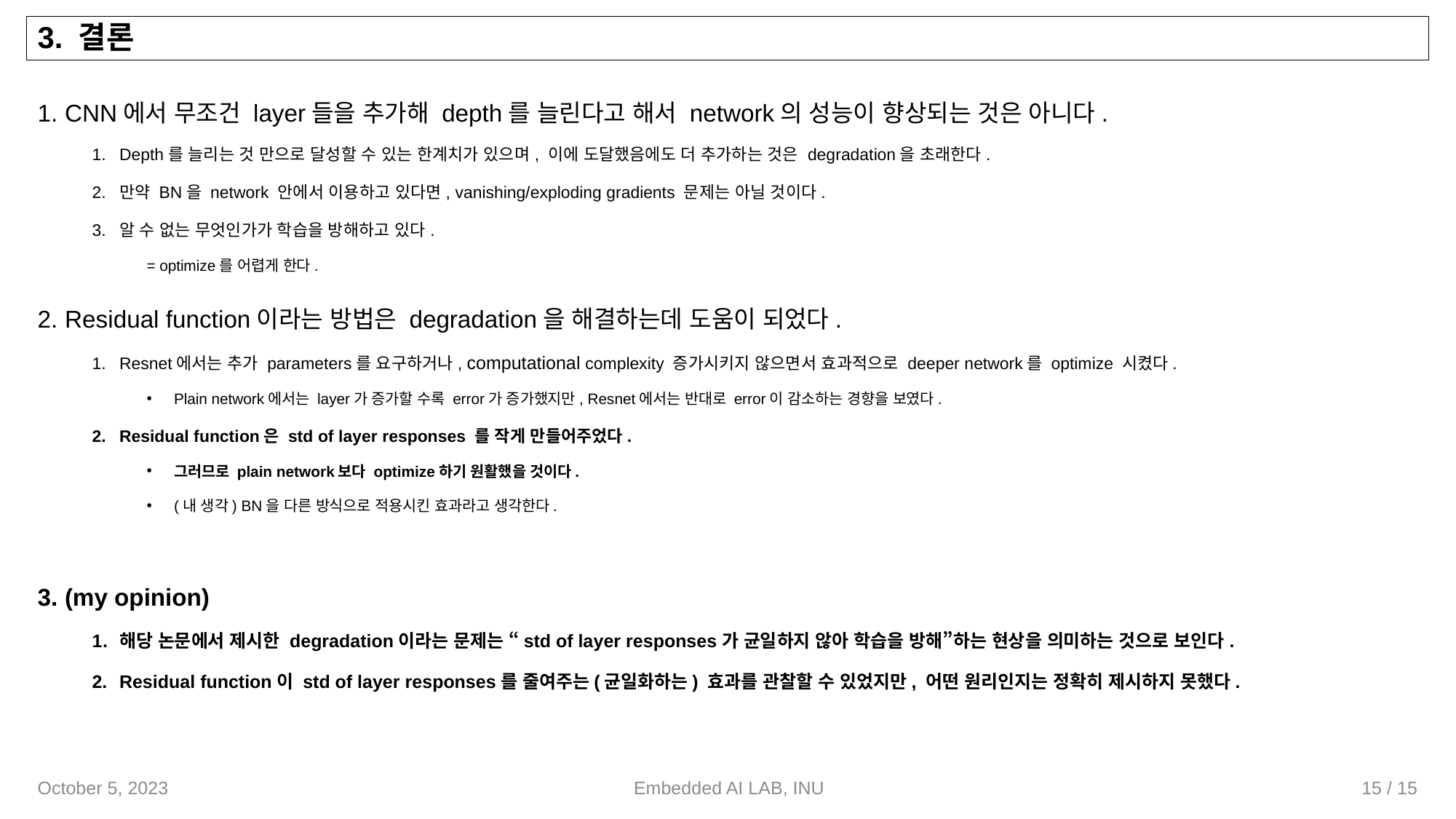

# 3. 결론
CNN에서 무조건 layer들을 추가해 depth를 늘린다고 해서 network의 성능이 향상되는 것은 아니다.
Depth를 늘리는 것 만으로 달성할 수 있는 한계치가 있으며, 이에 도달했음에도 더 추가하는 것은 degradation을 초래한다.
만약 BN을 network 안에서 이용하고 있다면, vanishing/exploding gradients 문제는 아닐 것이다.
알 수 없는 무엇인가가 학습을 방해하고 있다.
= optimize를 어렵게 한다.
Residual function이라는 방법은 degradation을 해결하는데 도움이 되었다.
Resnet에서는 추가 parameters를 요구하거나, computational complexity 증가시키지 않으면서 효과적으로 deeper network를 optimize 시켰다.
Plain network에서는 layer가 증가할 수록 error가 증가했지만, Resnet에서는 반대로 error이 감소하는 경향을 보였다.
Residual function은 std of layer responses 를 작게 만들어주었다.
그러므로 plain network보다 optimize하기 원활했을 것이다.
(내 생각) BN을 다른 방식으로 적용시킨 효과라고 생각한다.

(my opinion)
해당 논문에서 제시한 degradation이라는 문제는 “std of layer responses가 균일하지 않아 학습을 방해”하는 현상을 의미하는 것으로 보인다.
Residual function이 std of layer responses를 줄여주는(균일화하는) 효과를 관찰할 수 있었지만, 어떤 원리인지는 정확히 제시하지 못했다.

Embedded AI LAB, INU
15 / 15
October 5, 2023